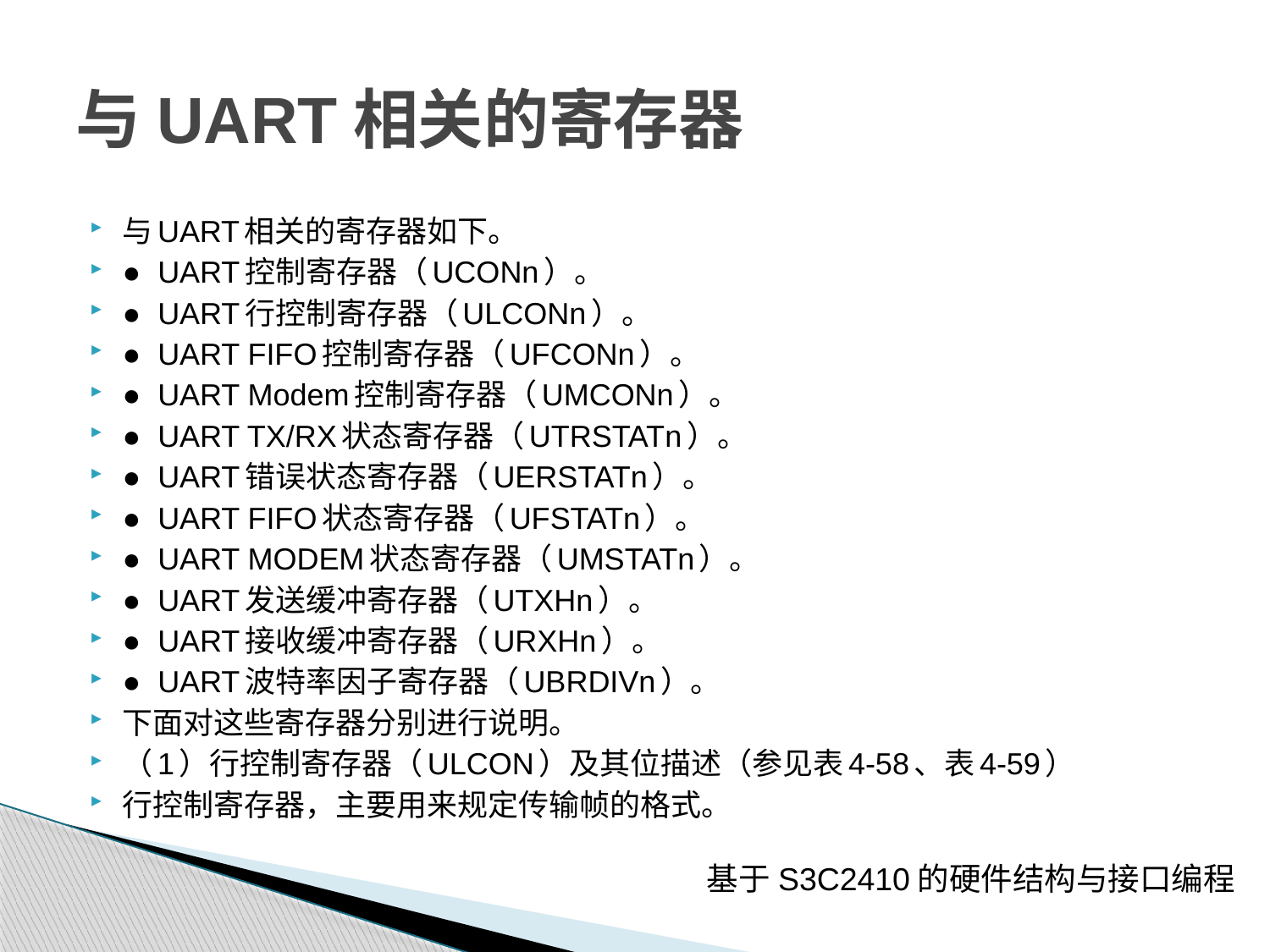

# 与UART相关的寄存器
与UART相关的寄存器如下。
●  UART控制寄存器（UCONn）。
●  UART行控制寄存器（ULCONn）。
●  UART FIFO控制寄存器（UFCONn）。
●  UART Modem控制寄存器（UMCONn）。
●  UART TX/RX状态寄存器（UTRSTATn）。
●  UART错误状态寄存器（UERSTATn）。
●  UART FIFO状态寄存器（UFSTATn）。
●  UART MODEM状态寄存器（UMSTATn）。
●  UART发送缓冲寄存器（UTXHn）。
●  UART接收缓冲寄存器（URXHn）。
●  UART波特率因子寄存器（UBRDIVn）。
下面对这些寄存器分别进行说明。
（1）行控制寄存器（ULCON）及其位描述（参见表4-58、表4-59）
行控制寄存器，主要用来规定传输帧的格式。

基于S3C2410的硬件结构与接口编程